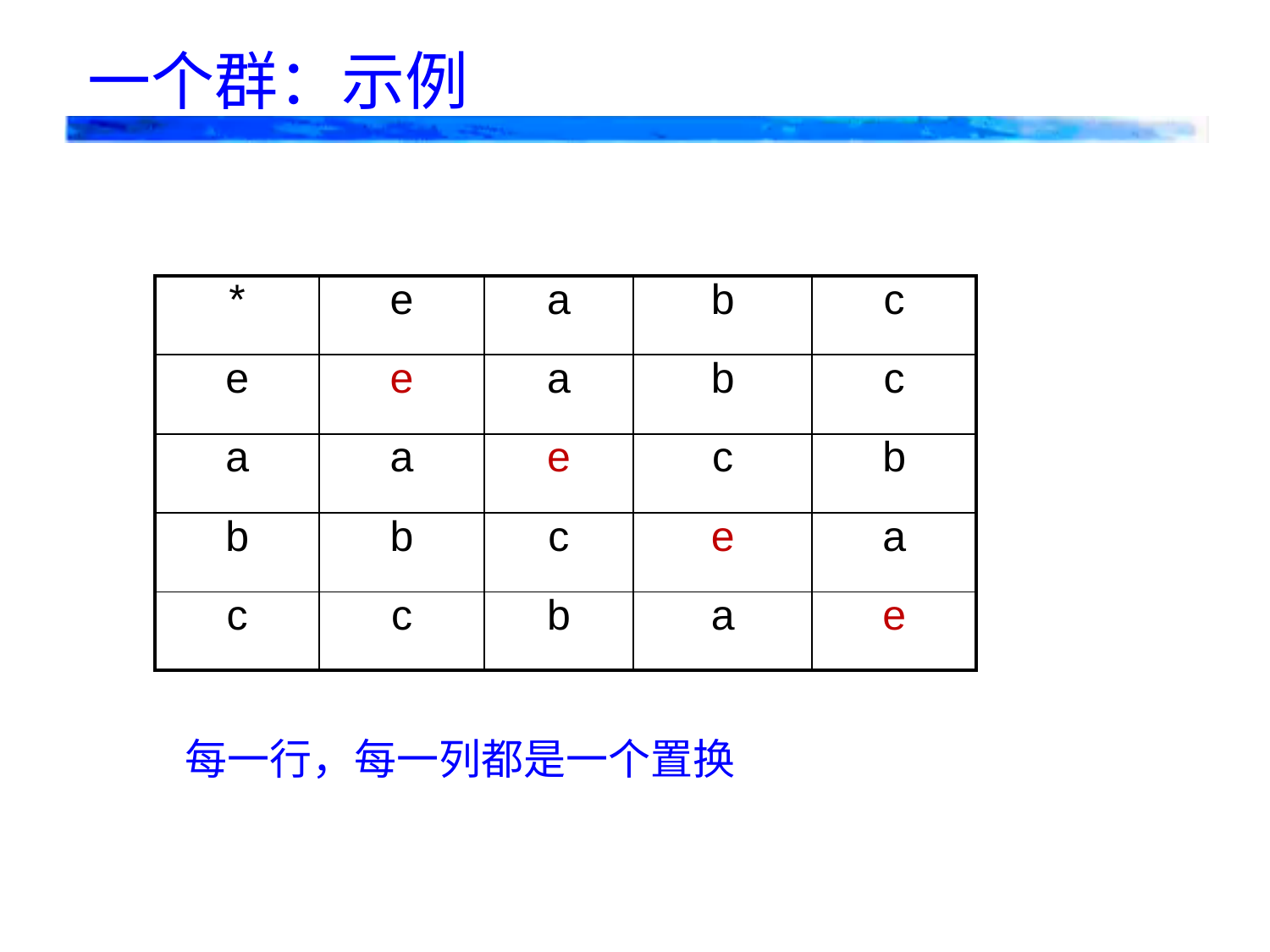

一个群：示例
| \* | e | a | b | c |
| --- | --- | --- | --- | --- |
| e | e | a | b | c |
| a | a | e | c | b |
| b | b | c | e | a |
| c | c | b | a | e |
每一行，每一列都是一个置换